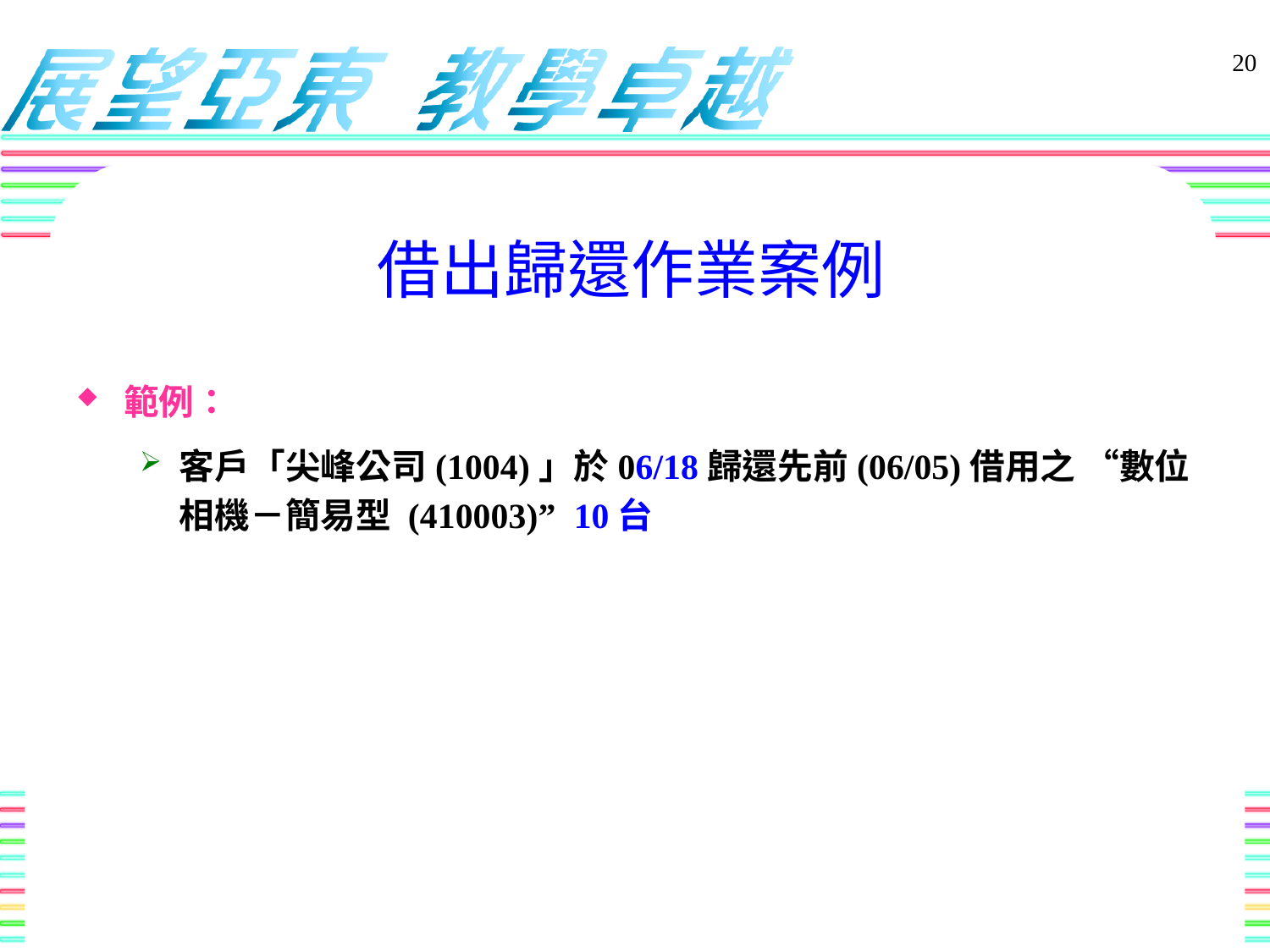

借出歸還作業案例
20

範例：
客戶「尖峰公司(1004)」於06/18歸還先前(06/05)借用之 “數位相機－簡易型 (410003)”  10台